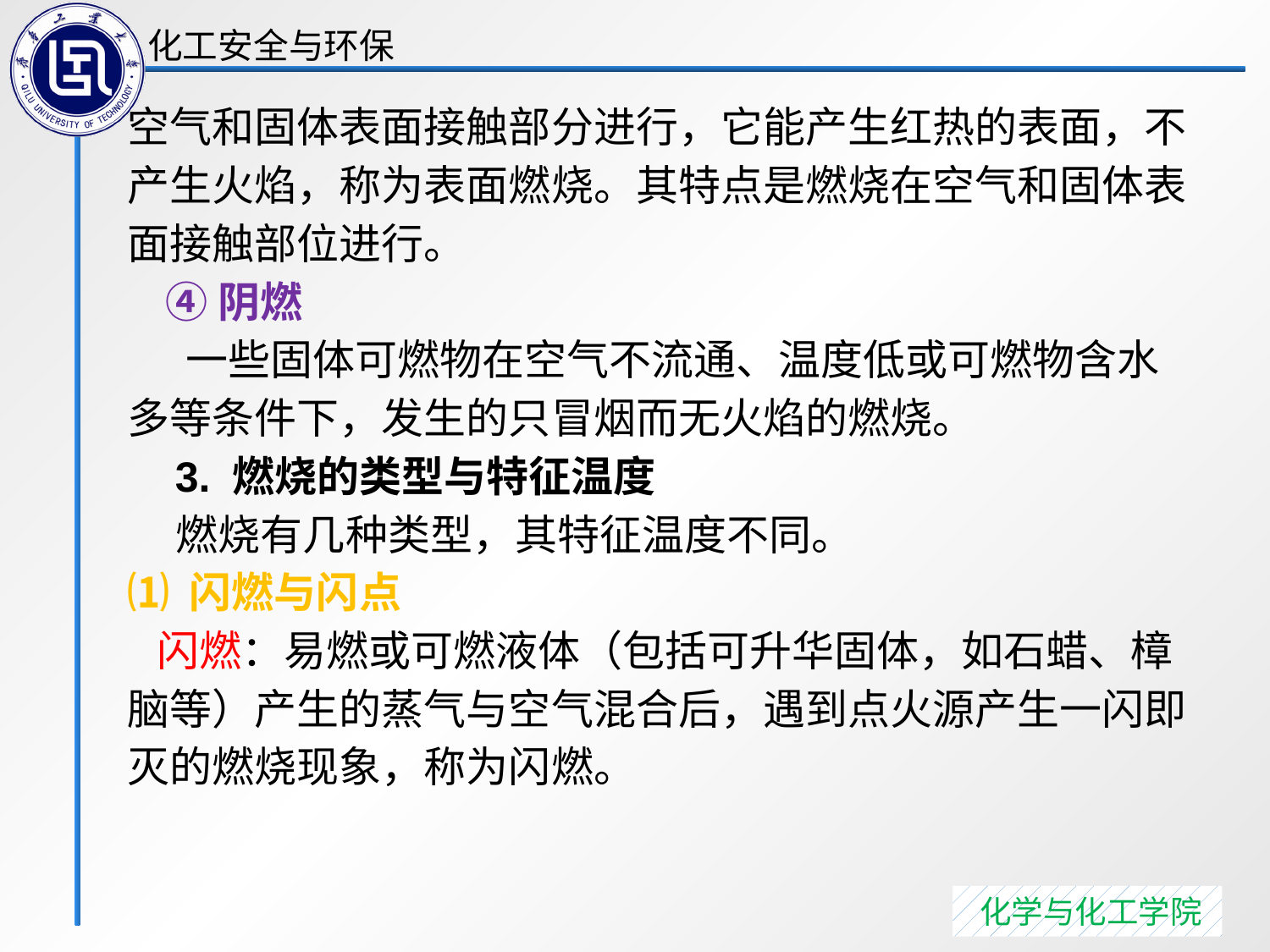

空气和固体表面接触部分进行，它能产生红热的表面，不产生火焰，称为表面燃烧。其特点是燃烧在空气和固体表面接触部位进行。
    ④阴燃
     一些固体可燃物在空气不流通、温度低或可燃物含水多等条件下，发生的只冒烟而无火焰的燃烧。
    3. 燃烧的类型与特征温度
    燃烧有几种类型，其特征温度不同。
⑴ 闪燃与闪点
  闪燃：易燃或可燃液体（包括可升华固体，如石蜡、樟脑等）产生的蒸气与空气混合后，遇到点火源产生一闪即灭的燃烧现象，称为闪燃。